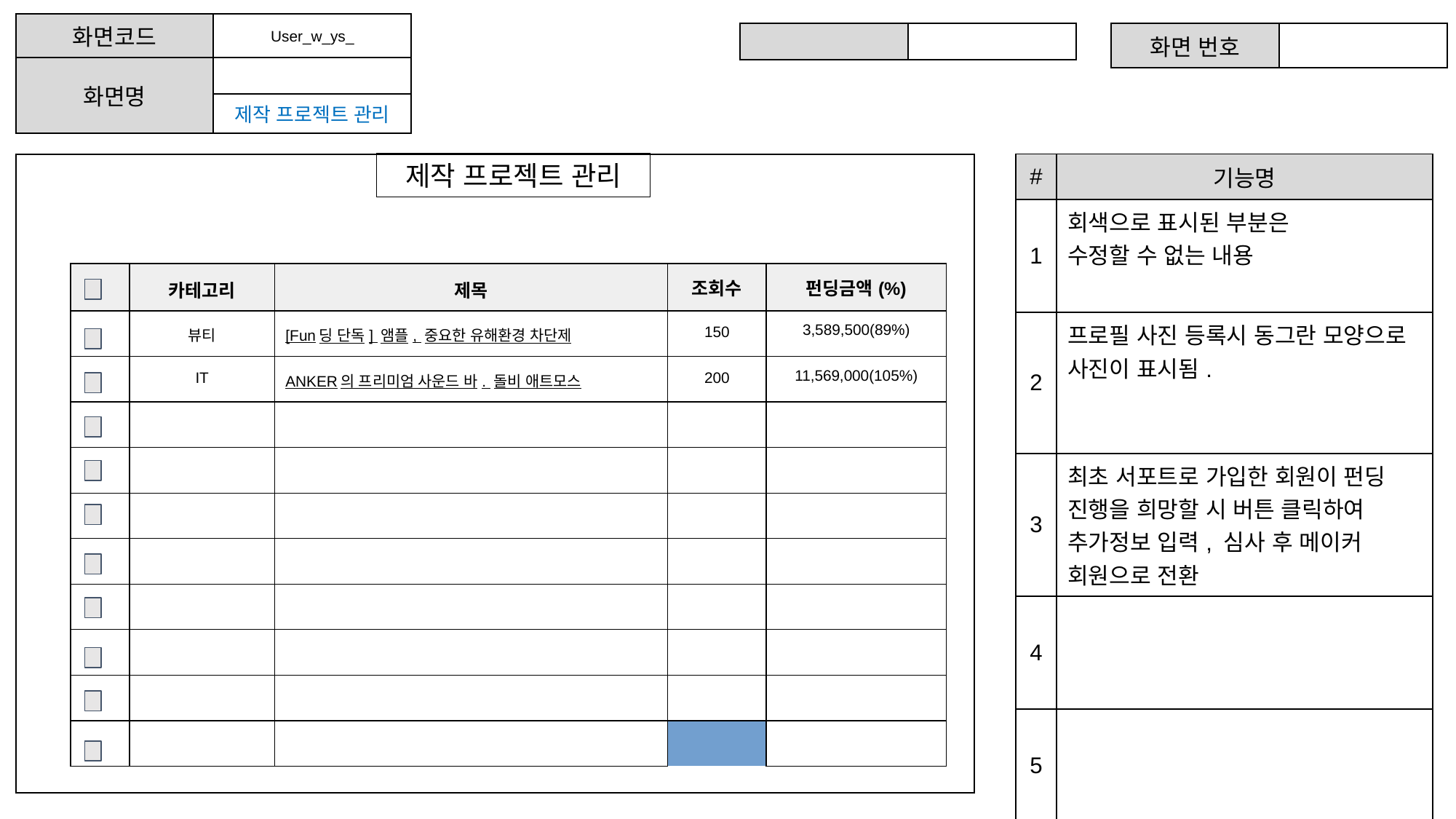

| 화면코드 | User\_w\_ys\_ |
| --- | --- |
| 화면명 |  |
|  | 제작 프로젝트 관리 |
|  |  |
| --- | --- |
| 화면 번호 |  |
| --- | --- |
제작 프로젝트 관리

| # | 기능명 |
| --- | --- |
| 1 | 회색으로 표시된 부분은 수정할 수 없는 내용 |
| 2 | 프로필 사진 등록시 동그란 모양으로 사진이 표시됨. |
| 3 | 최초 서포트로 가입한 회원이 펀딩 진행을 희망할 시 버튼 클릭하여 추가정보 입력, 심사 후 메이커 회원으로 전환 |
| 4 |  |
| 5 |  |
|  | 카테고리 | 제목 |  | 조회수 | 펀딩금액(%) |
| --- | --- | --- | --- | --- | --- |
|  | 뷰티 | [Fun딩 단독] 앰플, 중요한 유해환경 차단제 |  | 150 | 3,589,500(89%) |
|  | IT | ANKER의 프리미엄 사운드 바. 돌비 애트모스 |  | 200 | 11,569,000(105%) |
|  |  |  |  |  |  |
|  |  |  |  |  |  |
|  |  |  |  |  |  |
|  |  |  |  |  |  |
|  |  |  |  |  |  |
|  |  |  |  |  |  |
|  |  |  |  |  |  |
|  |  |  |  |  |  |